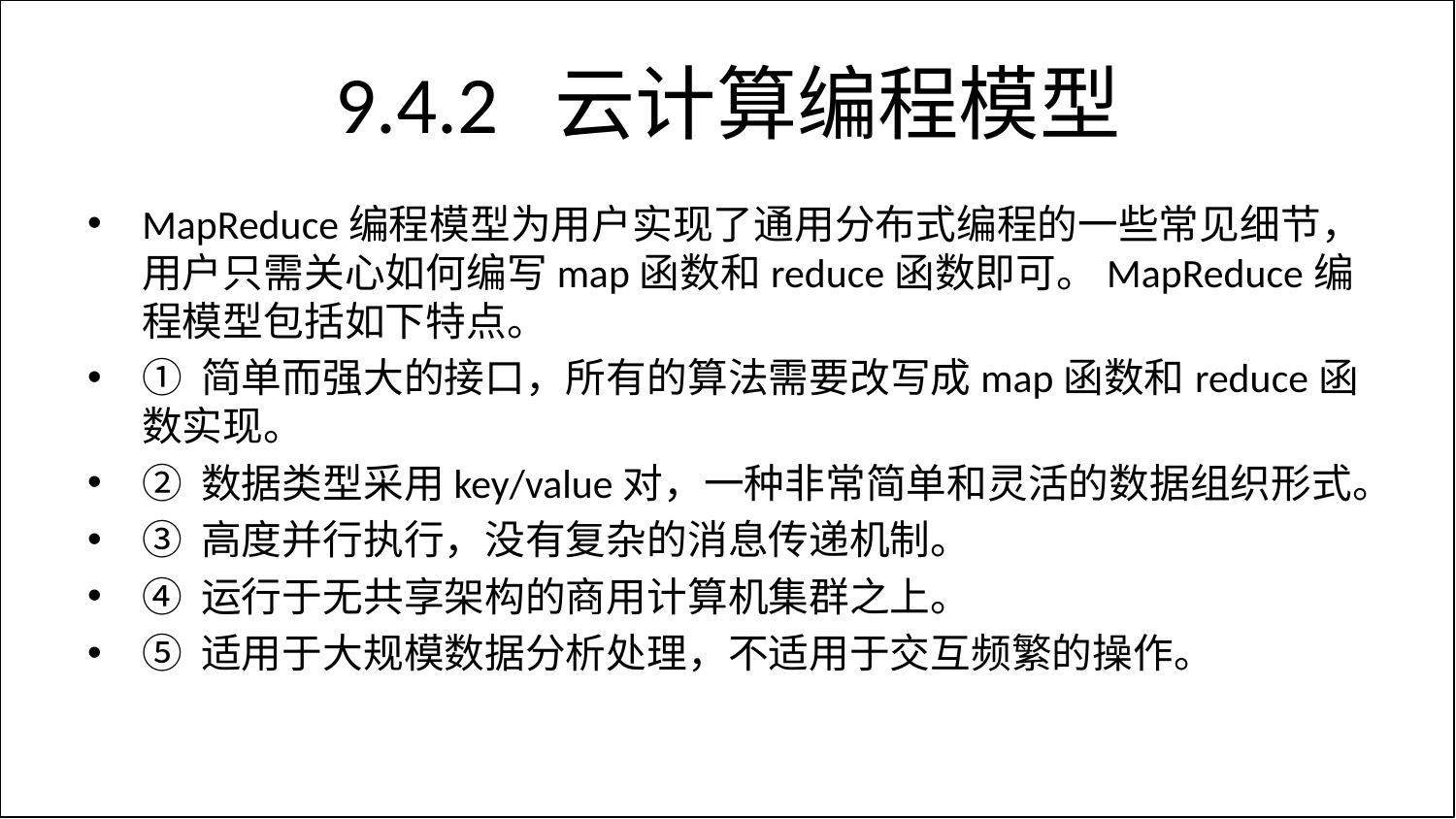

# 9.4.2  云计算编程模型
MapReduce编程模型为用户实现了通用分布式编程的一些常见细节，用户只需关心如何编写map函数和reduce函数即可。MapReduce编程模型包括如下特点。
① 简单而强大的接口，所有的算法需要改写成map函数和reduce函数实现。
② 数据类型采用key/value对，一种非常简单和灵活的数据组织形式。
③ 高度并行执行，没有复杂的消息传递机制。
④ 运行于无共享架构的商用计算机集群之上。
⑤ 适用于大规模数据分析处理，不适用于交互频繁的操作。